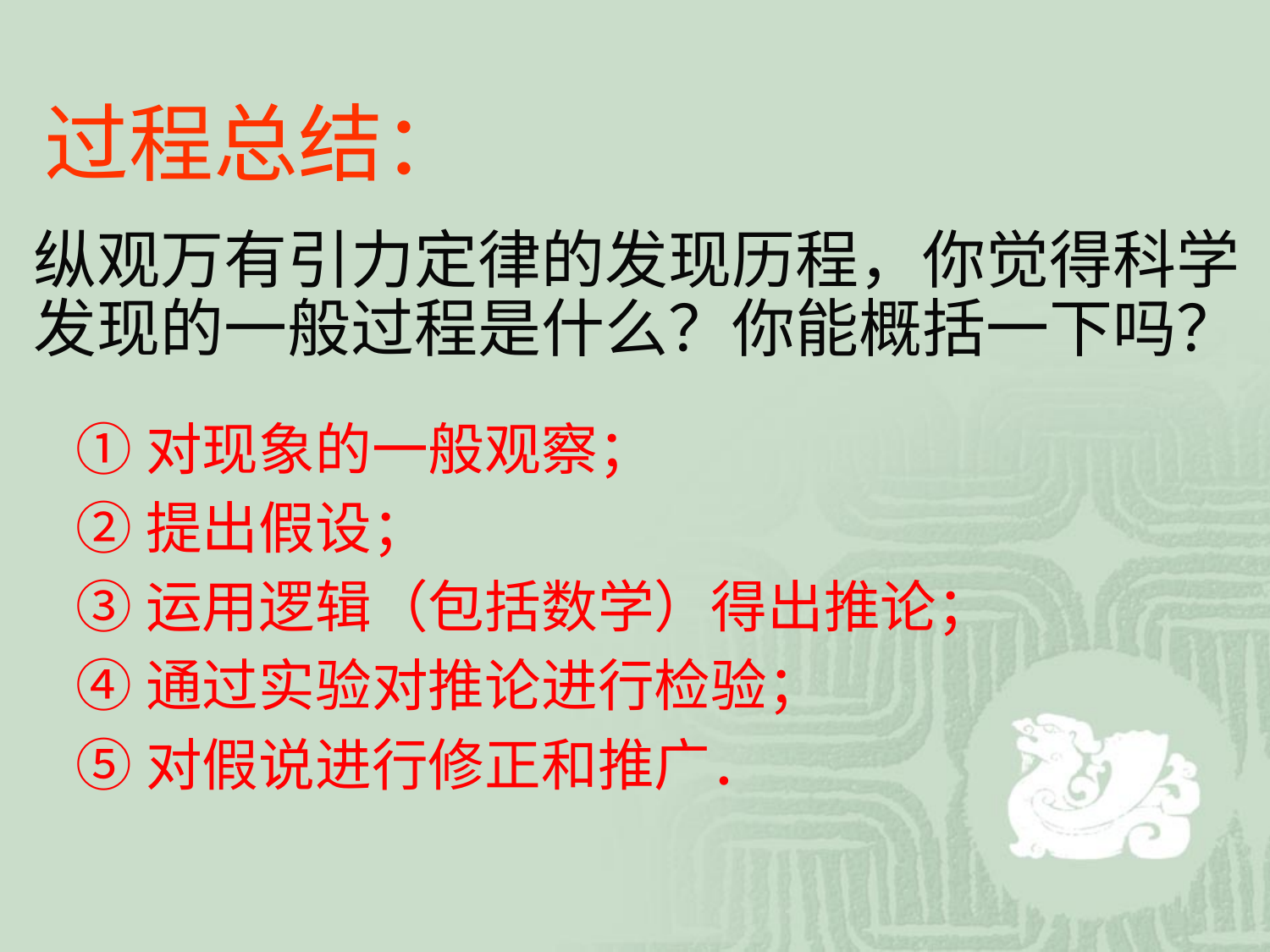

过程总结：
纵观万有引力定律的发现历程，你觉得科学发现的一般过程是什么？你能概括一下吗？
①对现象的一般观察；
②提出假设；
③运用逻辑（包括数学）得出推论；
④通过实验对推论进行检验；
⑤对假说进行修正和推广．